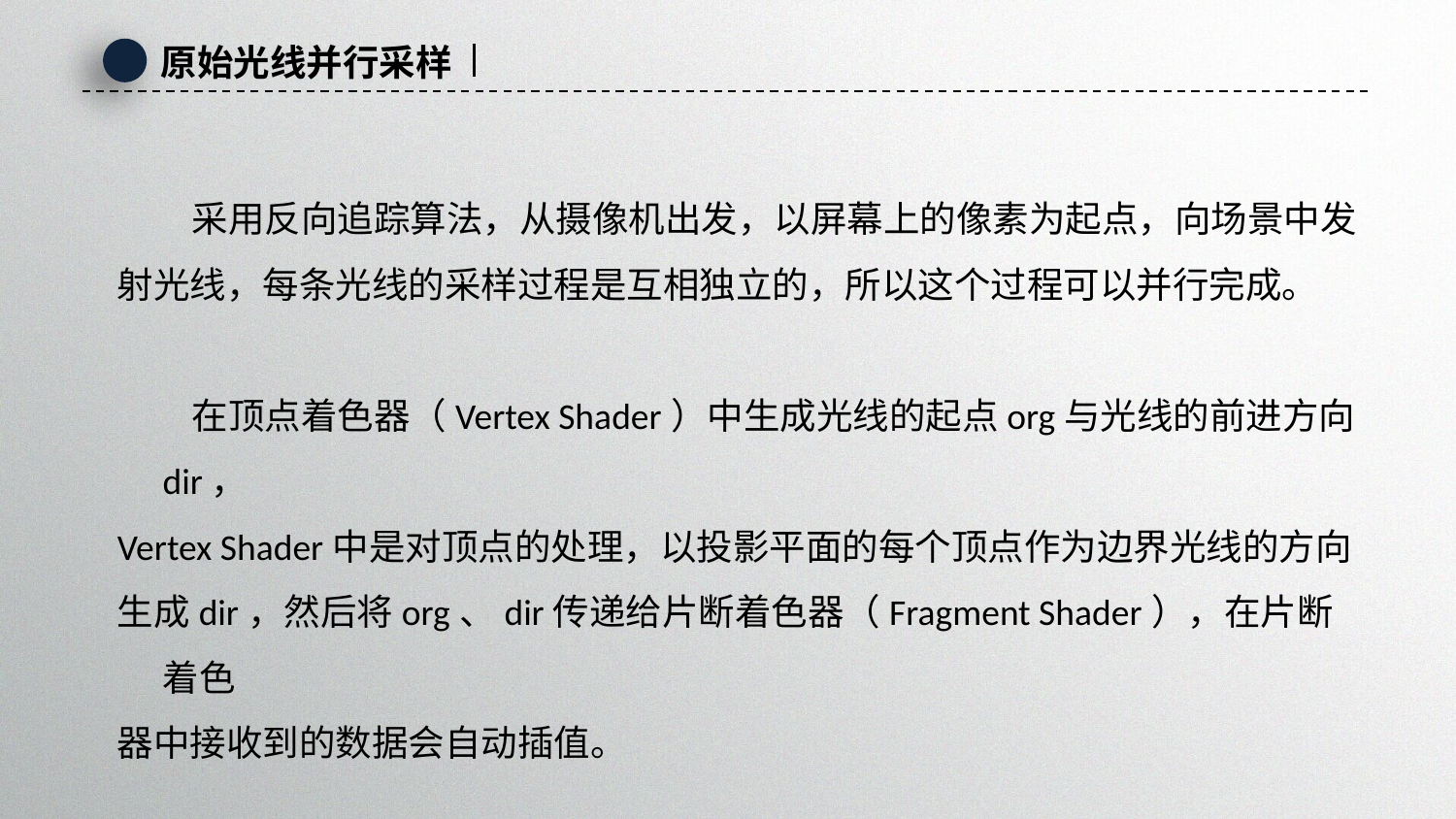

原始光线并行采样

        采用反向追踪算法，从摄像机出发，以屏幕上的像素为起点，向场景中发
射光线，每条光线的采样过程是互相独立的，所以这个过程可以并行完成。

        在顶点着色器（Vertex Shader）中生成光线的起点org与光线的前进方向dir，
Vertex Shader中是对顶点的处理，以投影平面的每个顶点作为边界光线的方向
生成dir，然后将org、dir传递给片断着色器（Fragment Shader），在片断着色
器中接收到的数据会自动插值。